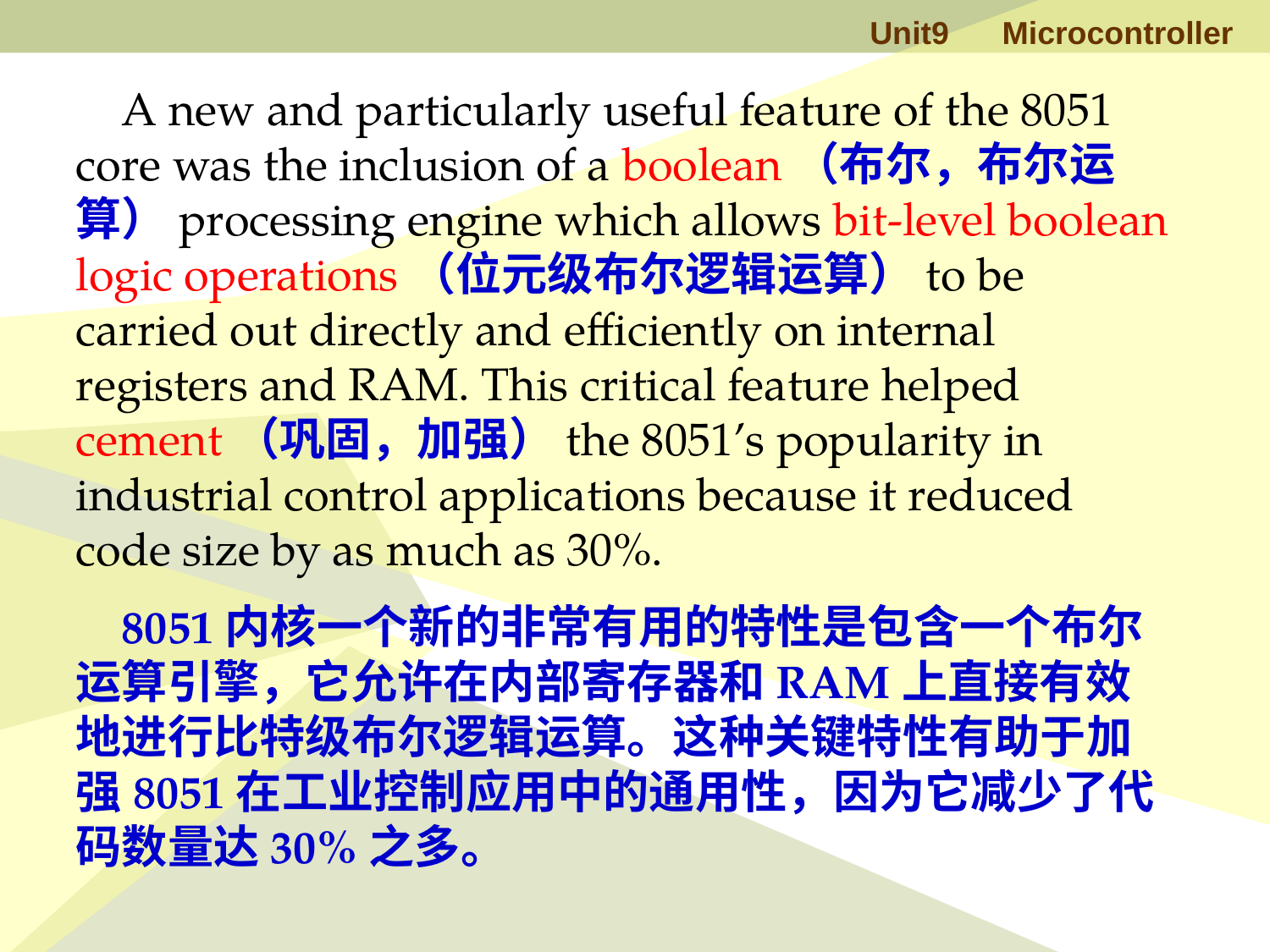

A new and particularly useful feature of the 8051 core was the inclusion of a boolean（布尔，布尔运算）processing engine which allows bit-level boolean logic operations（位元级布尔逻辑运算）to be carried out directly and efficiently on internal registers and RAM. This critical feature helped cement（巩固，加强）the 8051’s popularity in industrial control applications because it reduced code size by as much as 30%.
    8051内核一个新的非常有用的特性是包含一个布尔运算引擎，它允许在内部寄存器和RAM上直接有效地进行比特级布尔逻辑运算。这种关键特性有助于加强8051在工业控制应用中的通用性，因为它减少了代码数量达30%之多。